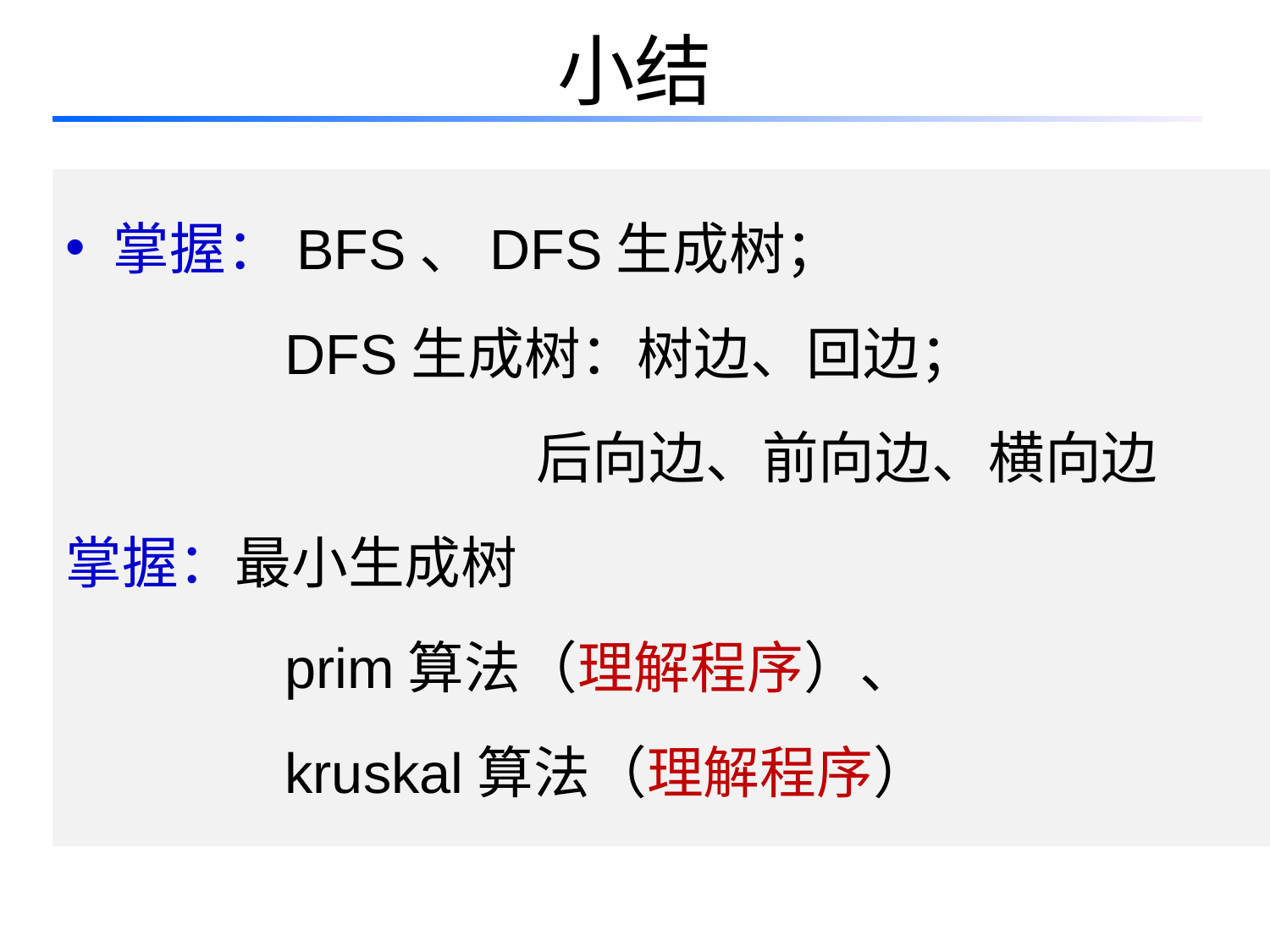

# 小结

掌握：BFS、DFS生成树；
              DFS生成树：树边、回边；
                                    后向边、前向边、横向边
掌握：最小生成树
              prim算法（理解程序）、
              kruskal算法（理解程序）